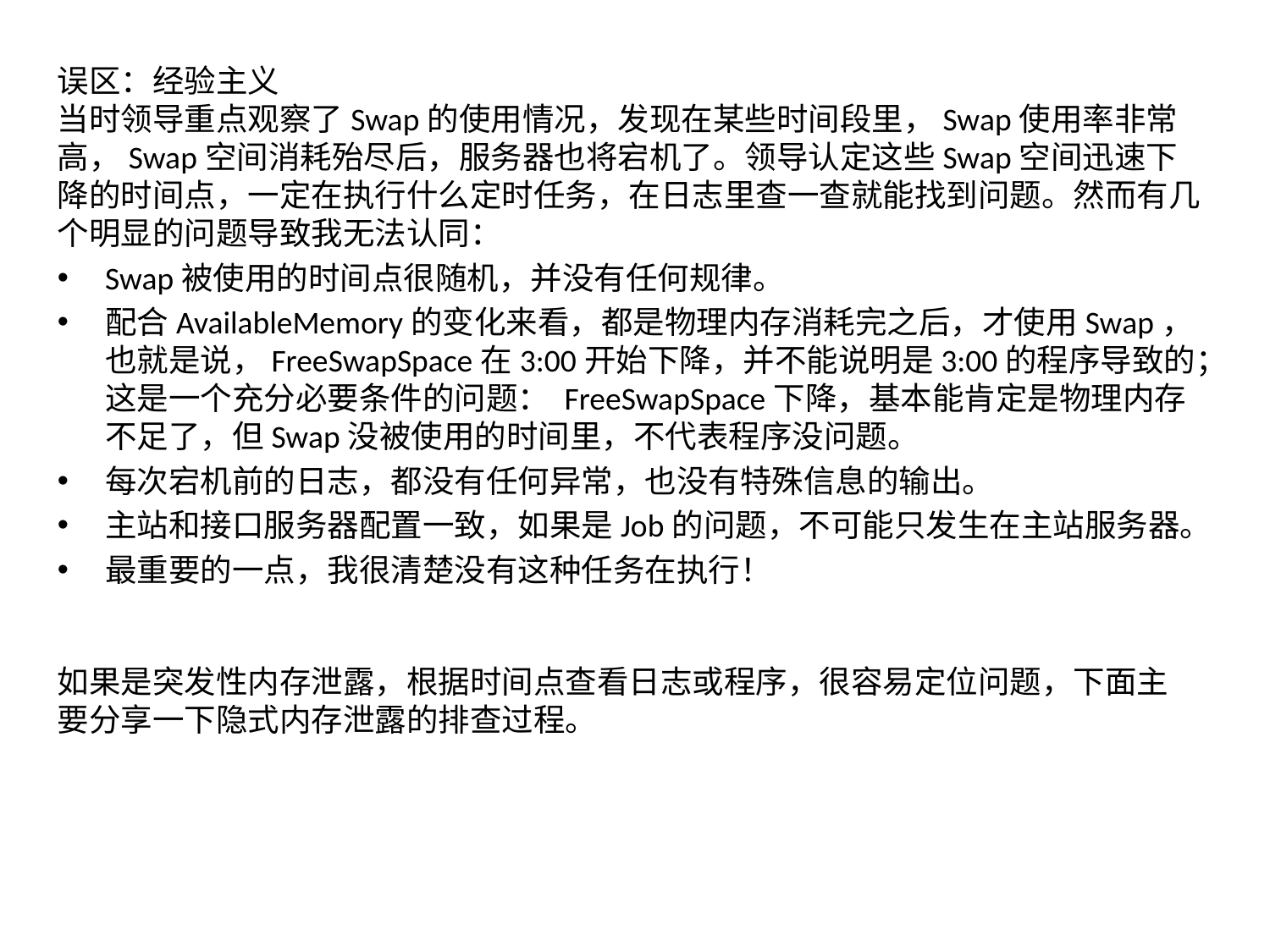

误区：经验主义
当时领导重点观察了Swap的使用情况，发现在某些时间段里，Swap使用率非常高，Swap空间消耗殆尽后，服务器也将宕机了。领导认定这些Swap空间迅速下降的时间点，一定在执行什么定时任务，在日志里查一查就能找到问题。然而有几个明显的问题导致我无法认同：
Swap被使用的时间点很随机，并没有任何规律。
配合AvailableMemory的变化来看，都是物理内存消耗完之后，才使用Swap，也就是说，FreeSwapSpace在3:00开始下降，并不能说明是3:00的程序导致的；这是一个充分必要条件的问题： FreeSwapSpace下降，基本能肯定是物理内存不足了，但Swap没被使用的时间里，不代表程序没问题。
每次宕机前的日志，都没有任何异常，也没有特殊信息的输出。
主站和接口服务器配置一致，如果是Job的问题，不可能只发生在主站服务器。
最重要的一点，我很清楚没有这种任务在执行！
如果是突发性内存泄露，根据时间点查看日志或程序，很容易定位问题，下面主要分享一下隐式内存泄露的排查过程。